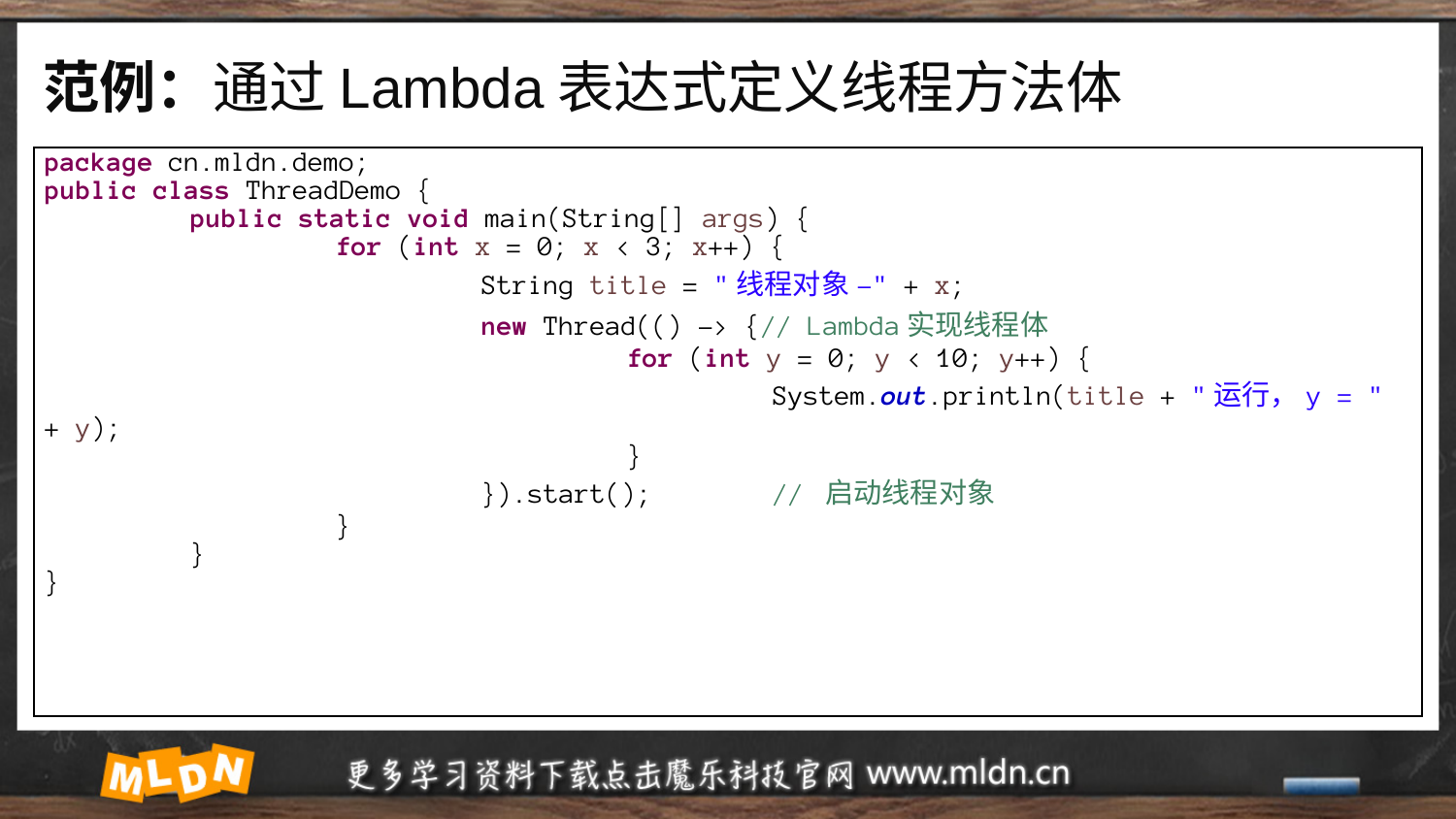

# 范例：通过Lambda表达式定义线程方法体
| package cn.mldn.demo; public class ThreadDemo { public static void main(String[] args) { for (int x = 0; x < 3; x++) { String title = "线程对象-" + x; new Thread(() -> {// Lambda实现线程体 for (int y = 0; y < 10; y++) { System.out.println(title + "运行，y = " + y); } }).start(); // 启动线程对象 } } } |
| --- |